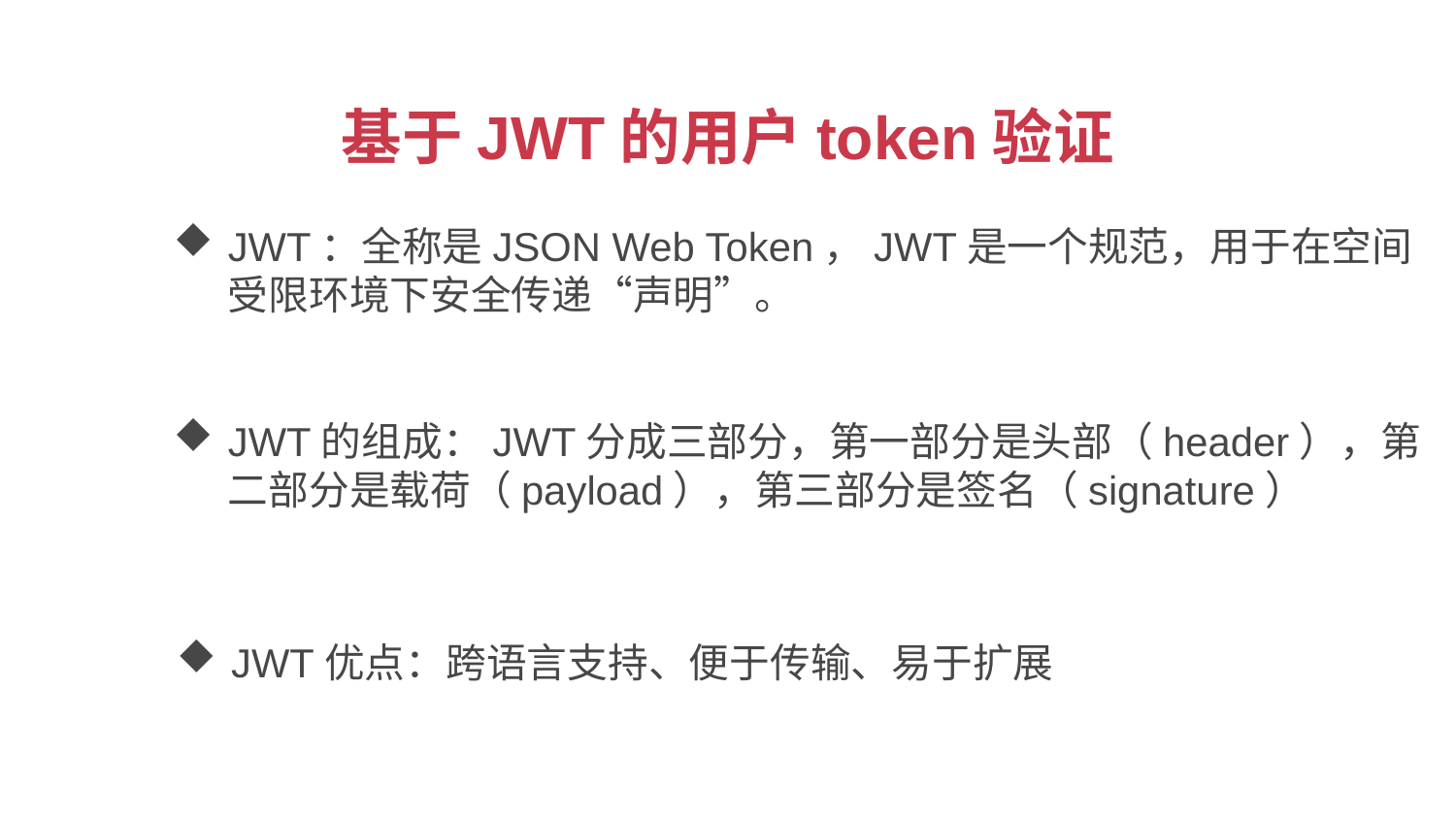

基于JWT的用户token验证
JWT：全称是JSON Web Token，JWT是一个规范，用于在空间受限环境下安全传递“声明”。
JWT的组成：JWT分成三部分，第一部分是头部（header），第二部分是载荷（payload），第三部分是签名（signature）
JWT优点：跨语言支持、便于传输、易于扩展